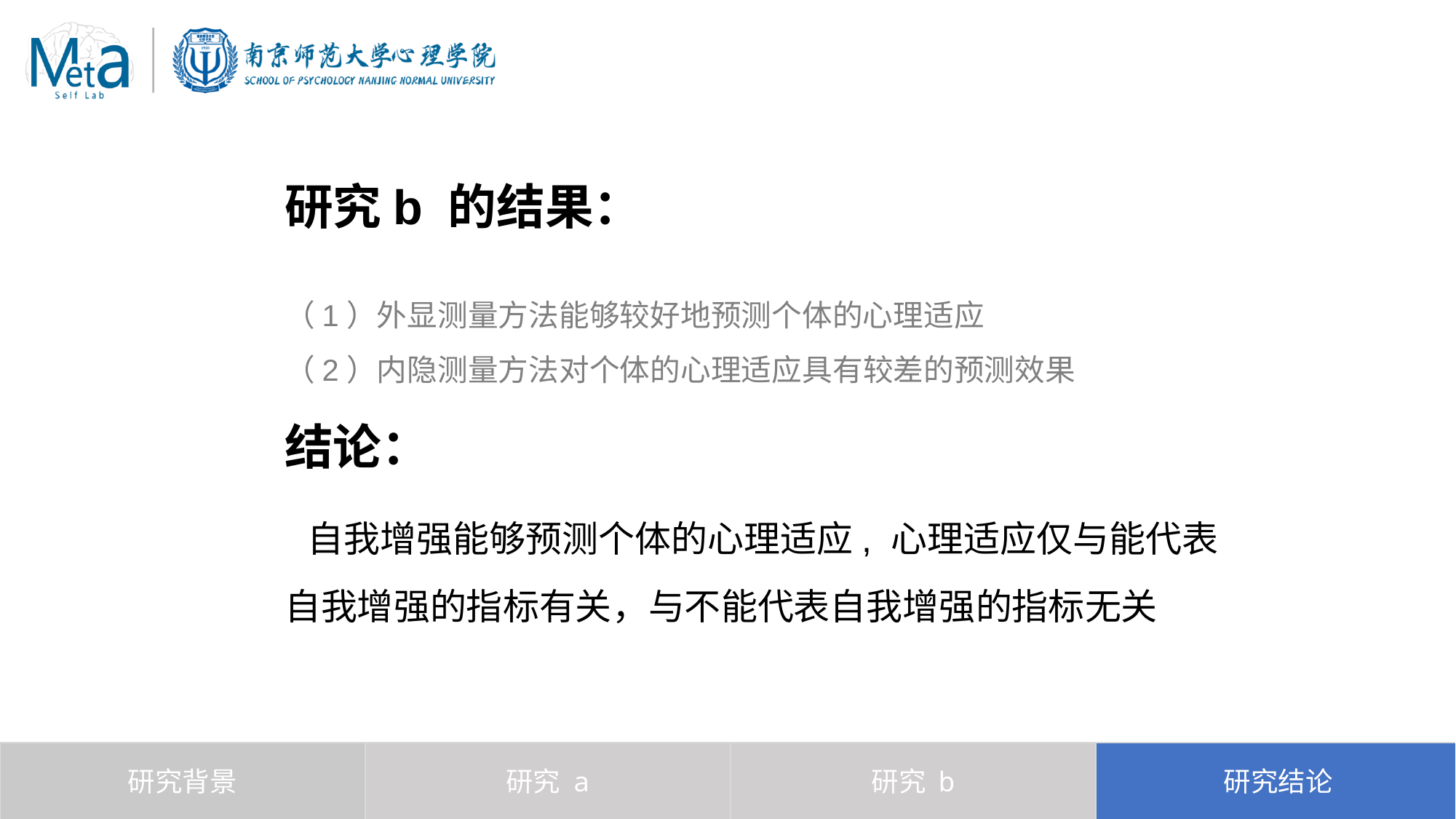

研究b 的结果：

（1）外显测量方法能够较好地预测个体的心理适应
（2）内隐测量方法对个体的心理适应具有较差的预测效果
结论：
 自我增强能够预测个体的心理适应, 心理适应仅与能代表自我增强的指标有关，与不能代表自我增强的指标无关
研究背景
研究 a
研究 b
研究结论